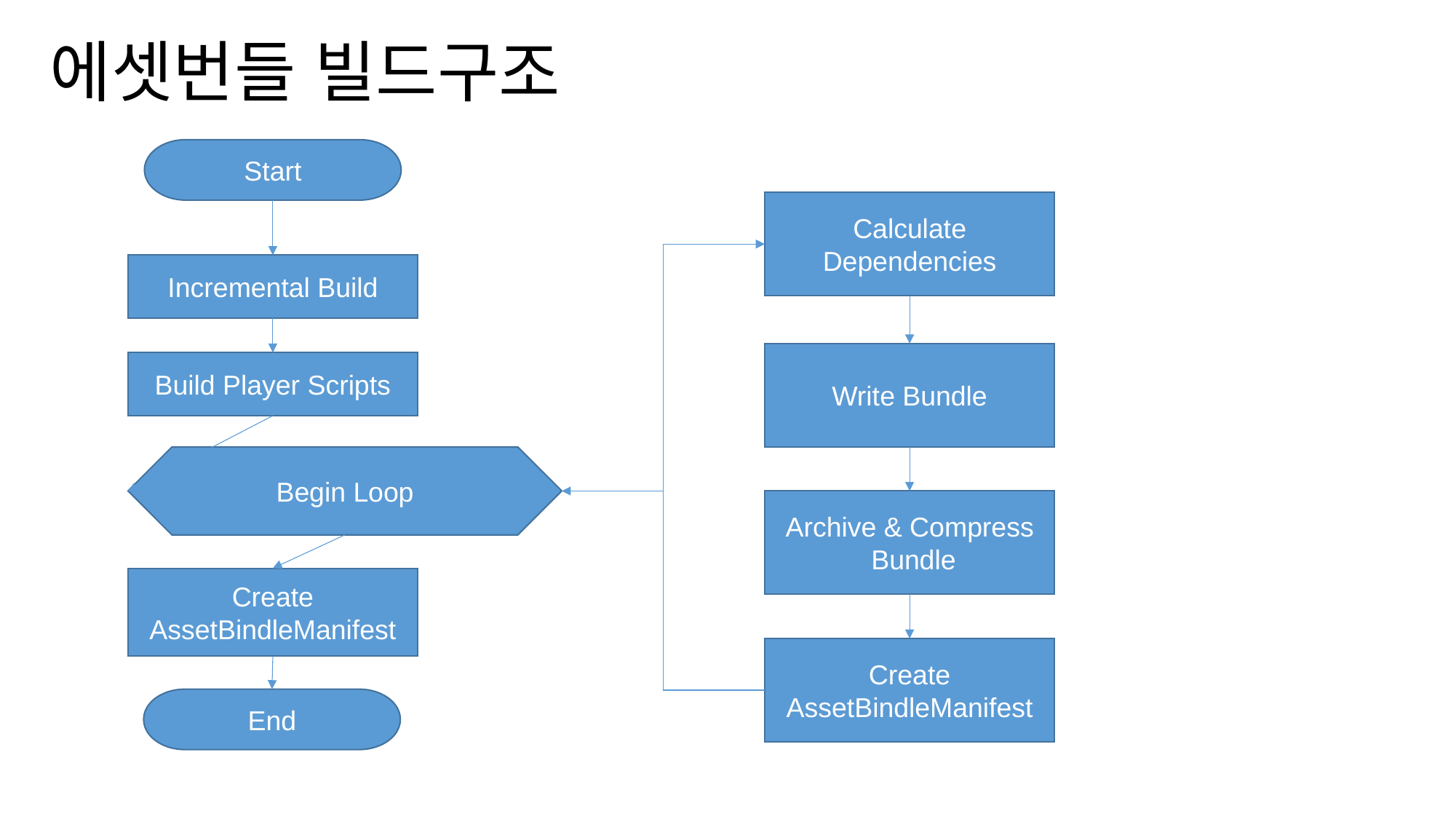

# 에셋번들 빌드구조
Start
Calculate
Dependencies
Incremental Build
Write Bundle
Build Player Scripts
Begin Loop
Archive & Compress
 Bundle
Create
AssetBindleManifest
Create
AssetBindleManifest
End